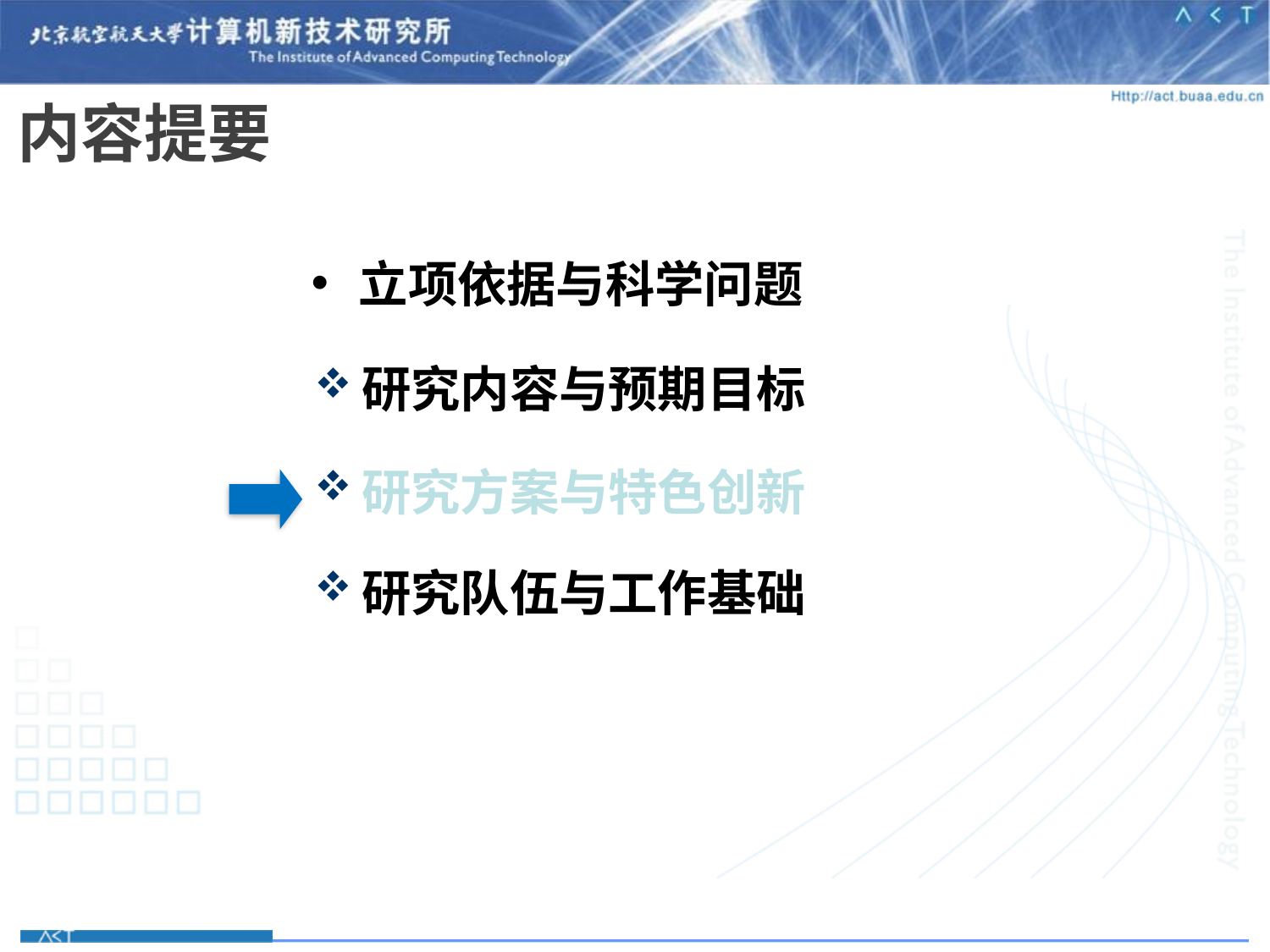

内容提要
立项依据与科学问题
研究内容与预期目标
研究方案与特色创新

研究队伍与工作基础